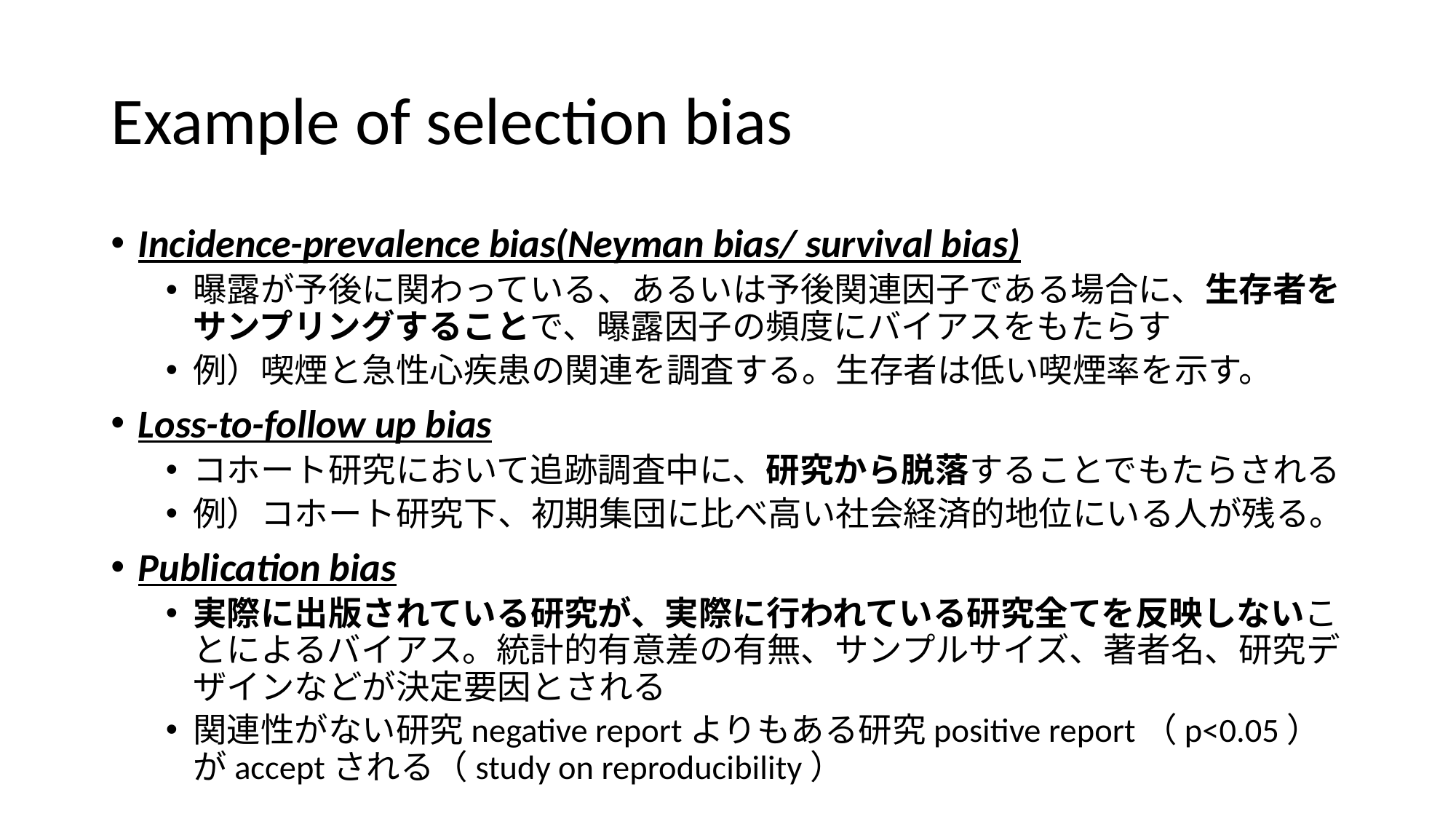

# Example of selection bias
Incidence-prevalence bias(Neyman bias/ survival bias)
曝露が予後に関わっている、あるいは予後関連因子である場合に、生存者をサンプリングすることで、曝露因子の頻度にバイアスをもたらす
例）喫煙と急性心疾患の関連を調査する。生存者は低い喫煙率を示す。
Loss-to-follow up bias
コホート研究において追跡調査中に、研究から脱落することでもたらされる
例）コホート研究下、初期集団に比べ高い社会経済的地位にいる人が残る。
Publication bias
実際に出版されている研究が、実際に行われている研究全てを反映しないことによるバイアス。統計的有意差の有無、サンプルサイズ、著者名、研究デザインなどが決定要因とされる
関連性がない研究negative reportよりもある研究positive report（p<0.05）がacceptされる（study on reproducibility）